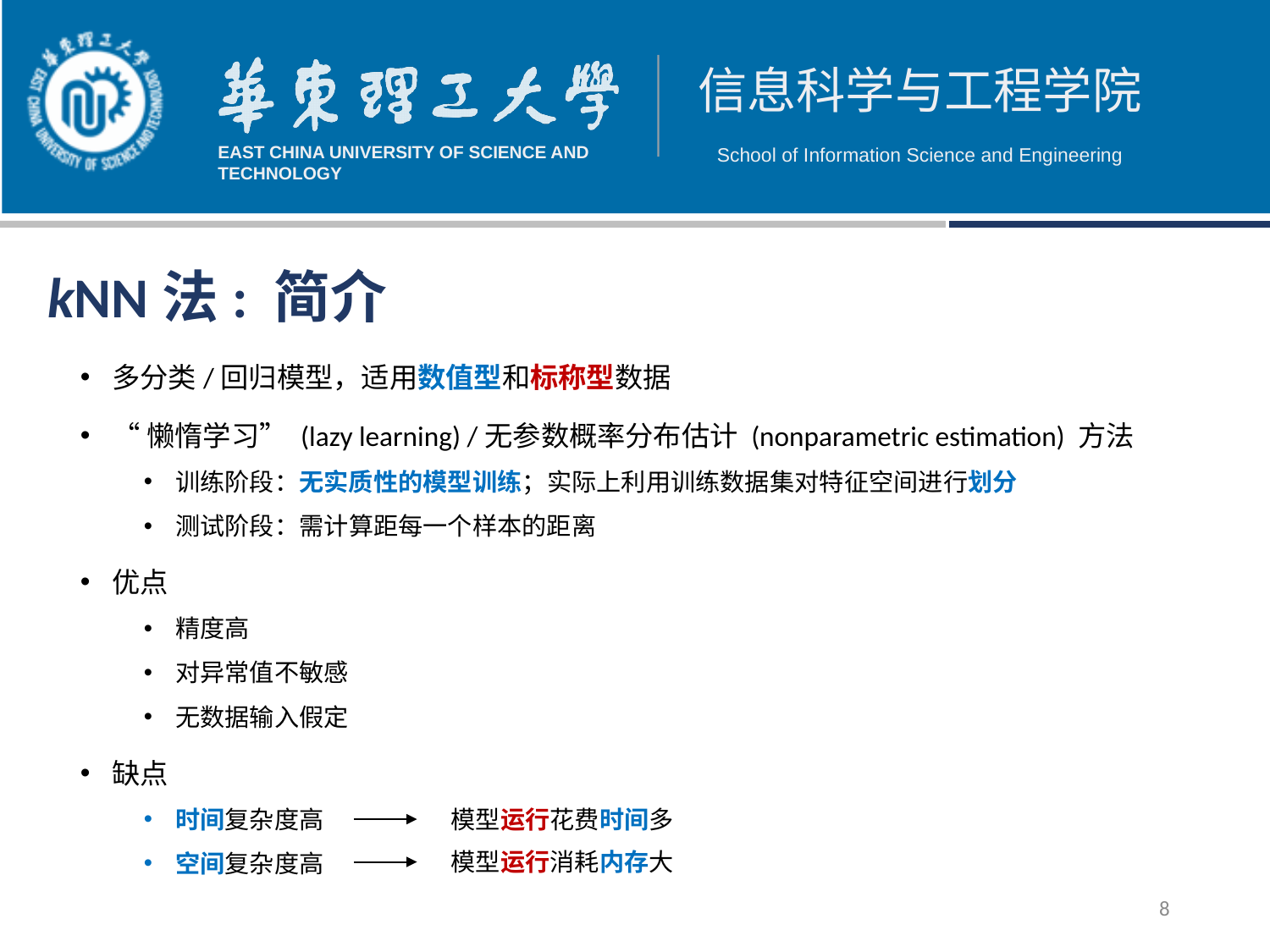

# kNN法: 简介
多分类/回归模型，适用数值型和标称型数据
“懒惰学习” (lazy learning) /无参数概率分布估计 (nonparametric estimation) 方法
训练阶段：无实质性的模型训练；实际上利用训练数据集对特征空间进行划分
测试阶段：需计算距每一个样本的距离
优点
精度高
对异常值不敏感
无数据输入假定
缺点
时间复杂度高
空间复杂度高
模型运行花费时间多
模型运行消耗内存大
8